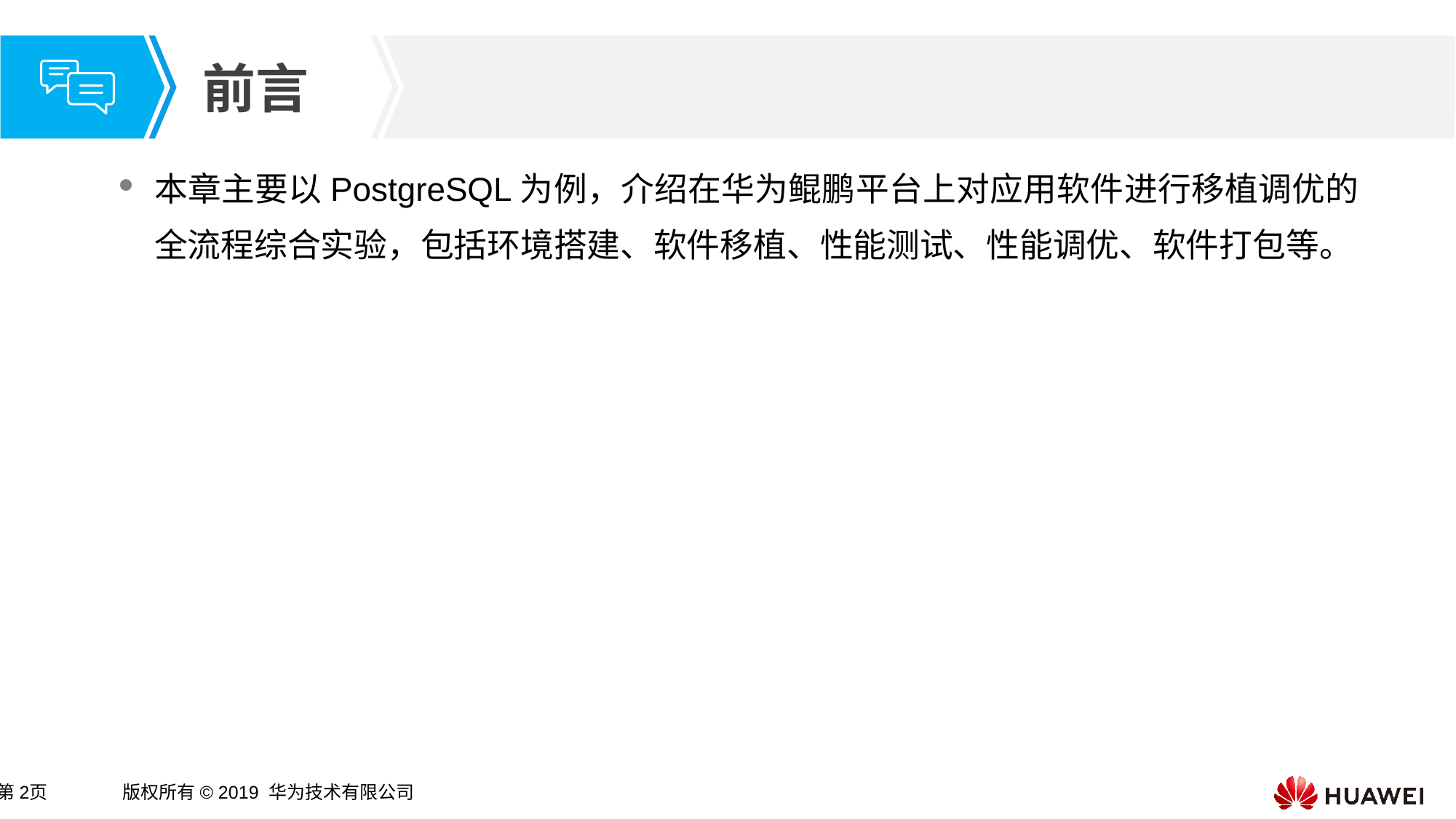

本章主要以PostgreSQL为例，介绍在华为鲲鹏平台上对应用软件进行移植调优的全流程综合实验，包括环境搭建、软件移植、性能测试、性能调优、软件打包等。